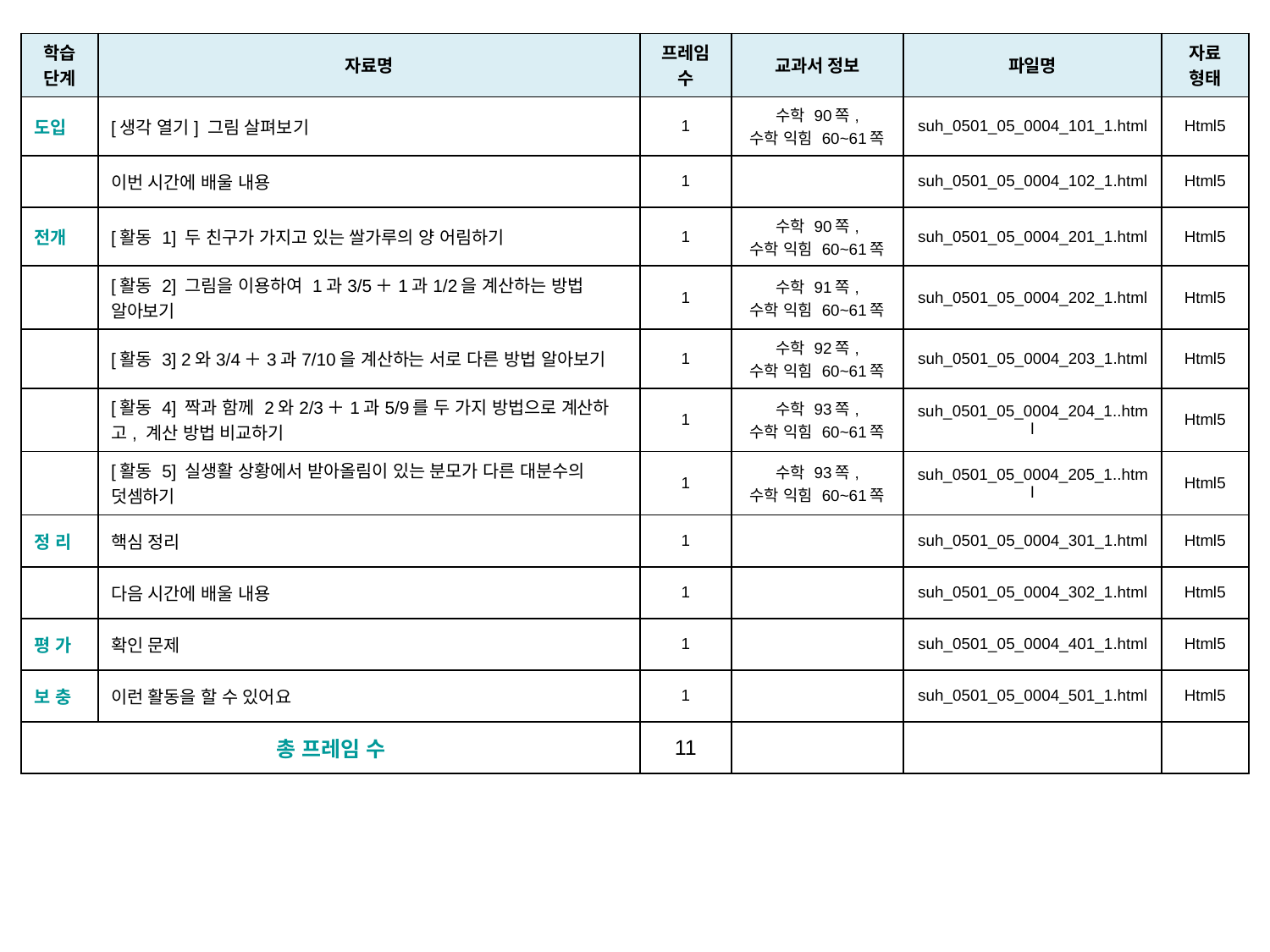

| 학습 단계 | 자료명 | 프레임 수 | 교과서 정보 | 파일명 | 자료 형태 |
| --- | --- | --- | --- | --- | --- |
| 도입 | [생각 열기] 그림 살펴보기 | 1 | 수학 90쪽, 수학 익힘 60~61쪽 | suh\_0501\_05\_0004\_101\_1.html | Html5 |
|  | 이번 시간에 배울 내용 | 1 |  | suh\_0501\_05\_0004\_102\_1.html | Html5 |
| 전개 | [활동 1] 두 친구가 가지고 있는 쌀가루의 양 어림하기 | 1 | 수학 90쪽, 수학 익힘 60~61쪽 | suh\_0501\_05\_0004\_201\_1.html | Html5 |
|  | [활동 2] 그림을 이용하여 1과3/5＋1과1/2을 계산하는 방법 알아보기 | 1 | 수학 91쪽, 수학 익힘 60~61쪽 | suh\_0501\_05\_0004\_202\_1.html | Html5 |
|  | [활동 3] 2와3/4＋3과7/10을 계산하는 서로 다른 방법 알아보기 | 1 | 수학 92쪽, 수학 익힘 60~61쪽 | suh\_0501\_05\_0004\_203\_1.html | Html5 |
|  | [활동 4] 짝과 함께 2와2/3＋1과5/9를 두 가지 방법으로 계산하고, 계산 방법 비교하기 | 1 | 수학 93쪽, 수학 익힘 60~61쪽 | suh\_0501\_05\_0004\_204\_1..html | Html5 |
|  | [활동 5] 실생활 상황에서 받아올림이 있는 분모가 다른 대분수의 덧셈하기 | 1 | 수학 93쪽, 수학 익힘 60~61쪽 | suh\_0501\_05\_0004\_205\_1..html | Html5 |
| 정 리 | 핵심 정리 | 1 |  | suh\_0501\_05\_0004\_301\_1.html | Html5 |
|  | 다음 시간에 배울 내용 | 1 |  | suh\_0501\_05\_0004\_302\_1.html | Html5 |
| 평 가 | 확인 문제 | 1 |  | suh\_0501\_05\_0004\_401\_1.html | Html5 |
| 보 충 | 이런 활동을 할 수 있어요 | 1 |  | suh\_0501\_05\_0004\_501\_1.html | Html5 |
| 총 프레임 수 |  | 11 |  |  |  |